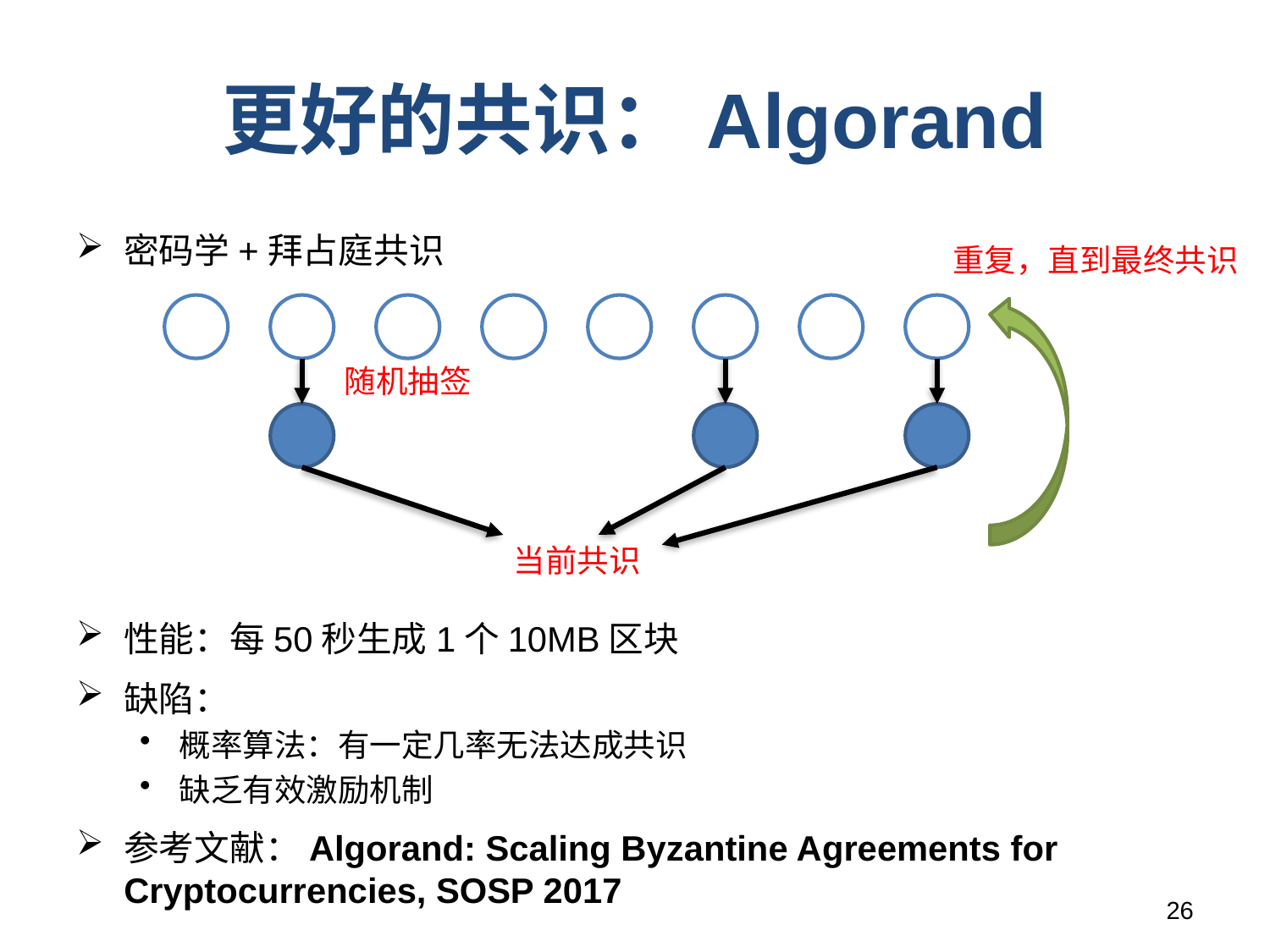

# 更好的共识：Algorand
密码学+拜占庭共识
重复，直到最终共识

随机抽签

当前共识
性能：每50秒生成1个10MB区块
缺陷：
概率算法：有一定几率无法达成共识
缺乏有效激励机制
参考文献：Algorand: Scaling Byzantine Agreements for Cryptocurrencies, SOSP 2017
26